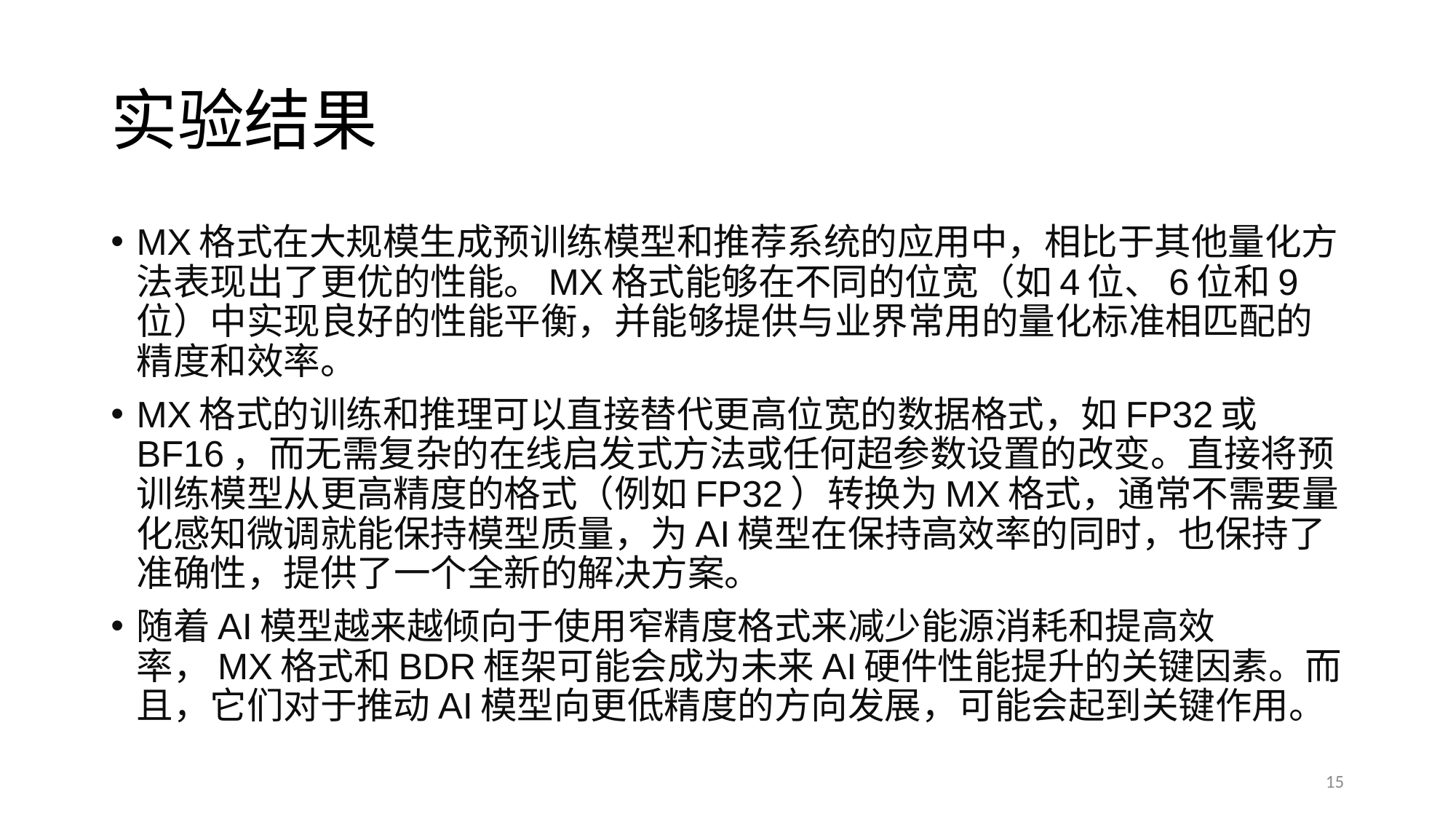

# 实验结果
MX格式在大规模生成预训练模型和推荐系统的应用中，相比于其他量化方法表现出了更优的性能。MX格式能够在不同的位宽（如4位、6位和9位）中实现良好的性能平衡，并能够提供与业界常用的量化标准相匹配的精度和效率。
MX格式的训练和推理可以直接替代更高位宽的数据格式，如FP32或BF16，而无需复杂的在线启发式方法或任何超参数设置的改变。直接将预训练模型从更高精度的格式（例如FP32）转换为MX格式，通常不需要量化感知微调就能保持模型质量，为AI模型在保持高效率的同时，也保持了准确性，提供了一个全新的解决方案。
随着AI模型越来越倾向于使用窄精度格式来减少能源消耗和提高效率，MX格式和BDR框架可能会成为未来AI硬件性能提升的关键因素。而且，它们对于推动AI模型向更低精度的方向发展，可能会起到关键作用。

15